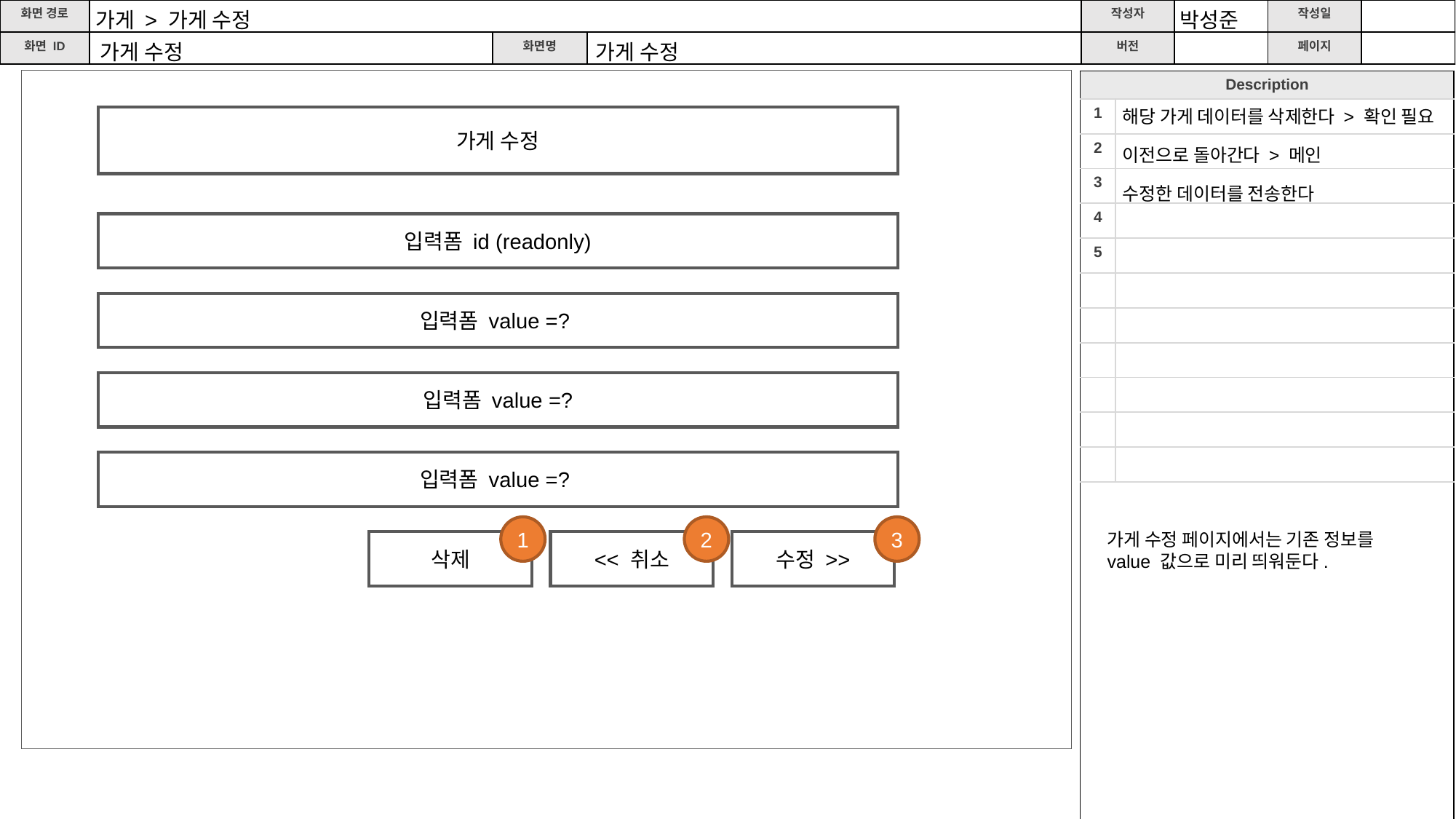

가게 > 가게 수정
박성준
가게 수정
가게 수정
해당 가게 데이터를 삭제한다 > 확인 필요
가게 수정
가게 수정
이전으로 돌아간다 > 메인
수정한 데이터를 전송한다
입력폼 id (readonly)
입력폼 value =?
입력폼 value =?
입력폼 value =?
1
2
3
가게 수정 페이지에서는 기존 정보를
value 값으로 미리 띄워둔다.
삭제
<< 취소
수정 >>